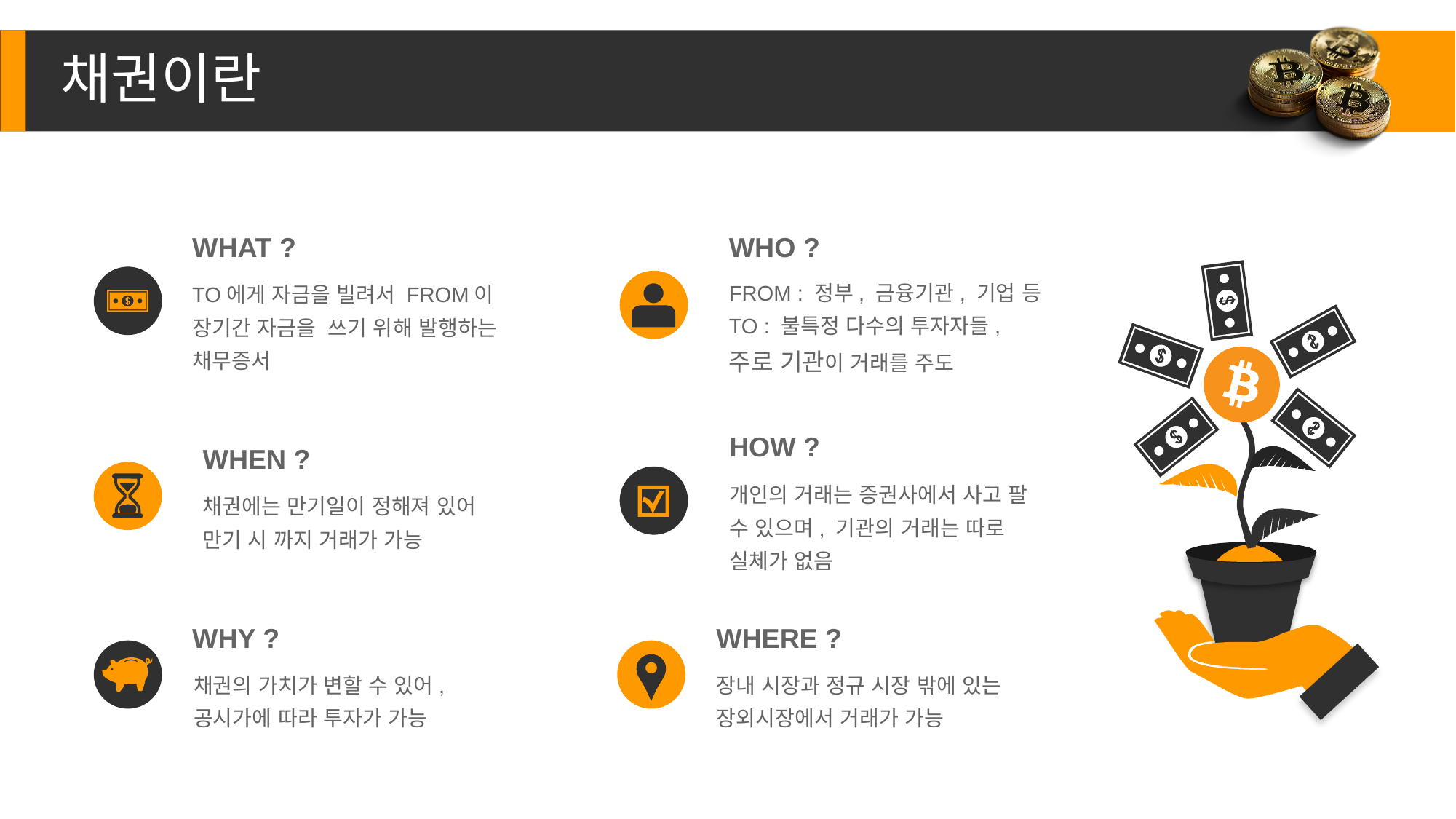

채권이란
WHAT ?
TO에게 자금을 빌려서 FROM이 장기간 자금을  쓰기 위해 발행하는 채무증서
WHO ?
FROM : 정부, 금융기관, 기업 등
TO : 불특정 다수의 투자자들,
주로 기관이 거래를 주도

HOW ?
개인의 거래는 증권사에서 사고 팔 수 있으며, 기관의 거래는 따로 실체가 없음
WHEN ?
채권에는 만기일이 정해져 있어 만기 시 까지 거래가 가능

WHY ?
채권의 가치가 변할 수 있어, 공시가에 따라 투자가 가능
WHERE ?
장내 시장과 정규 시장 밖에 있는 장외시장에서 거래가 가능